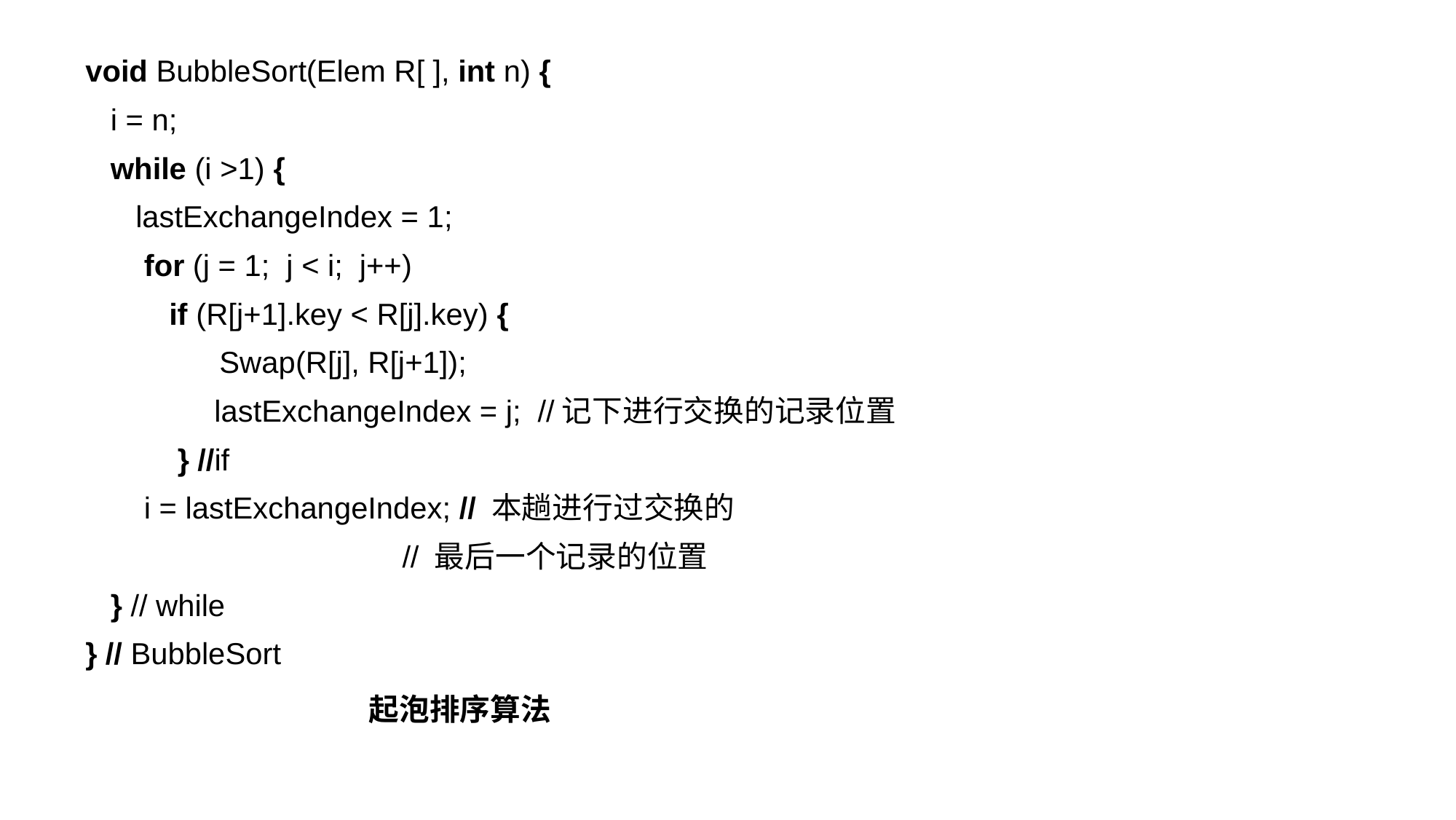

void BubbleSort(Elem R[ ], int n) {
   i = n;
   while (i >1) {
      lastExchangeIndex = 1;
       for (j = 1;  j < i;  j++)
          if (R[j+1].key < R[j].key) {
                Swap(R[j], R[j+1]);
       lastExchangeIndex = j;  //记下进行交换的记录位置
           } //if
       i = lastExchangeIndex; // 本趟进行过交换的
               // 最后一个记录的位置
   } // while
} // BubbleSort
起泡排序算法